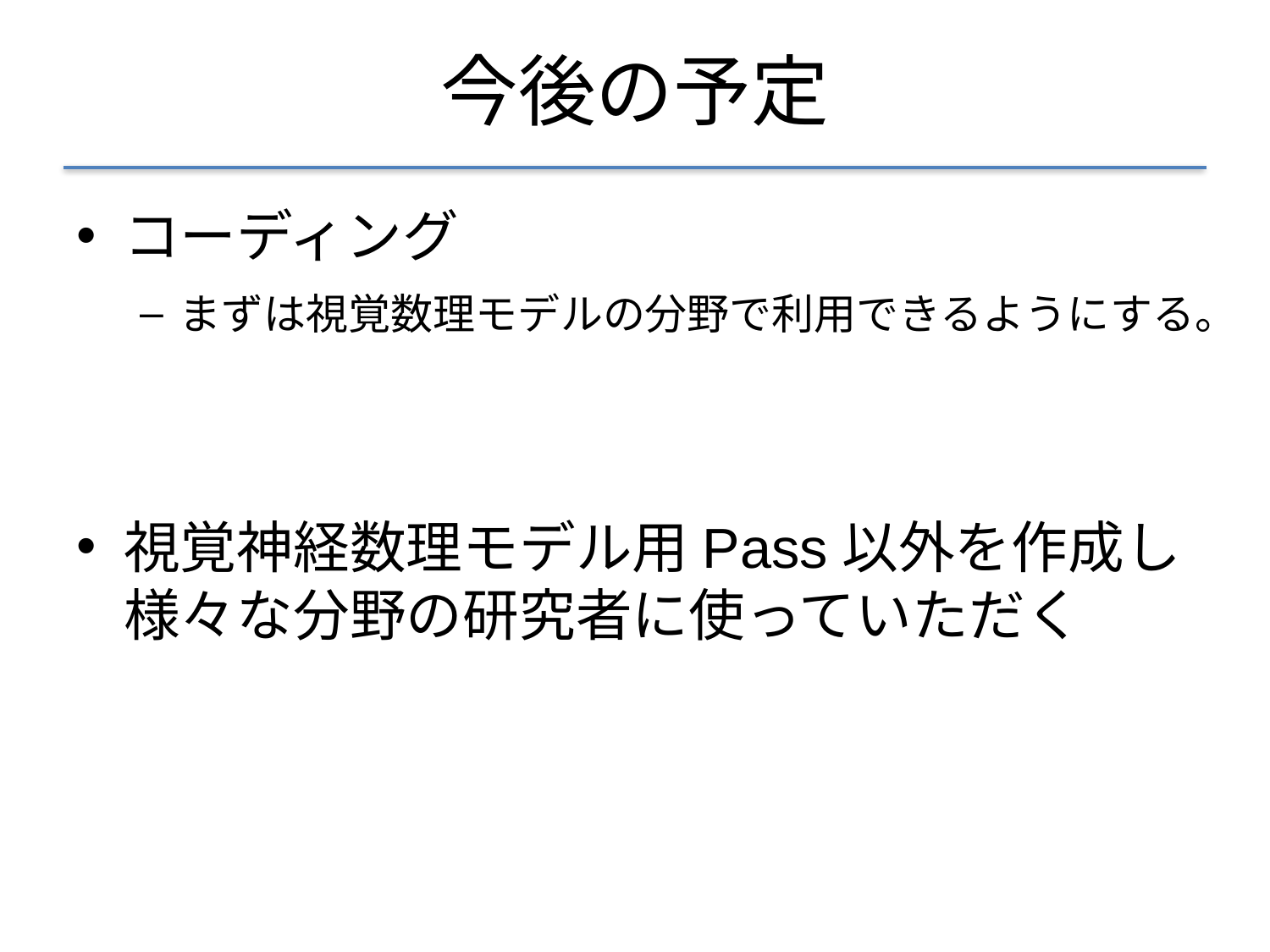

# 今後の予定
コーディング
まずは視覚数理モデルの分野で利用できるようにする。

視覚神経数理モデル用Pass以外を作成し様々な分野の研究者に使っていただく